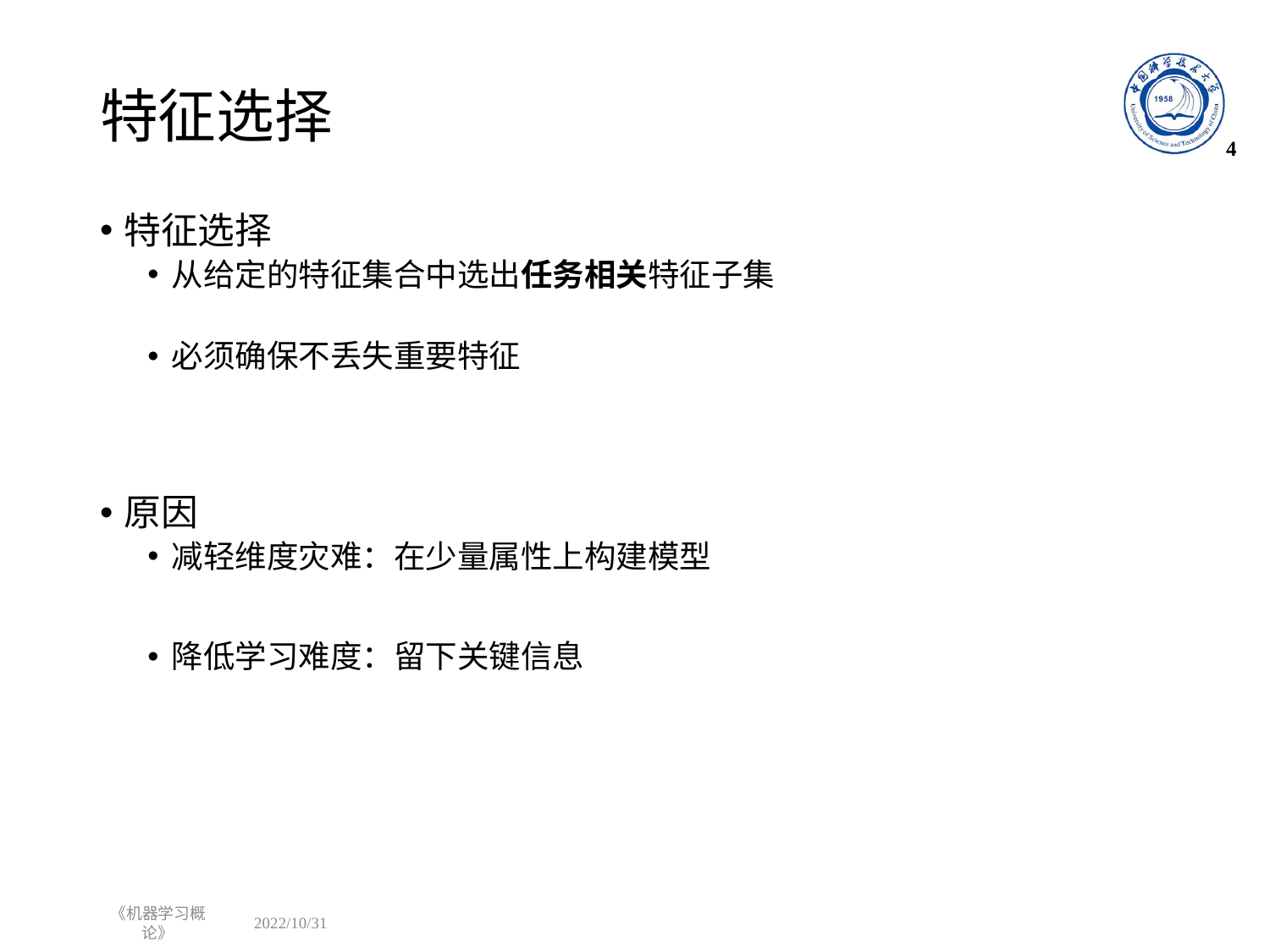

# 特征选择
4
特征选择
从给定的特征集合中选出任务相关特征子集

必须确保不丢失重要特征

原因
减轻维度灾难：在少量属性上构建模型

降低学习难度：留下关键信息

《机器学习概论》
2022/10/31